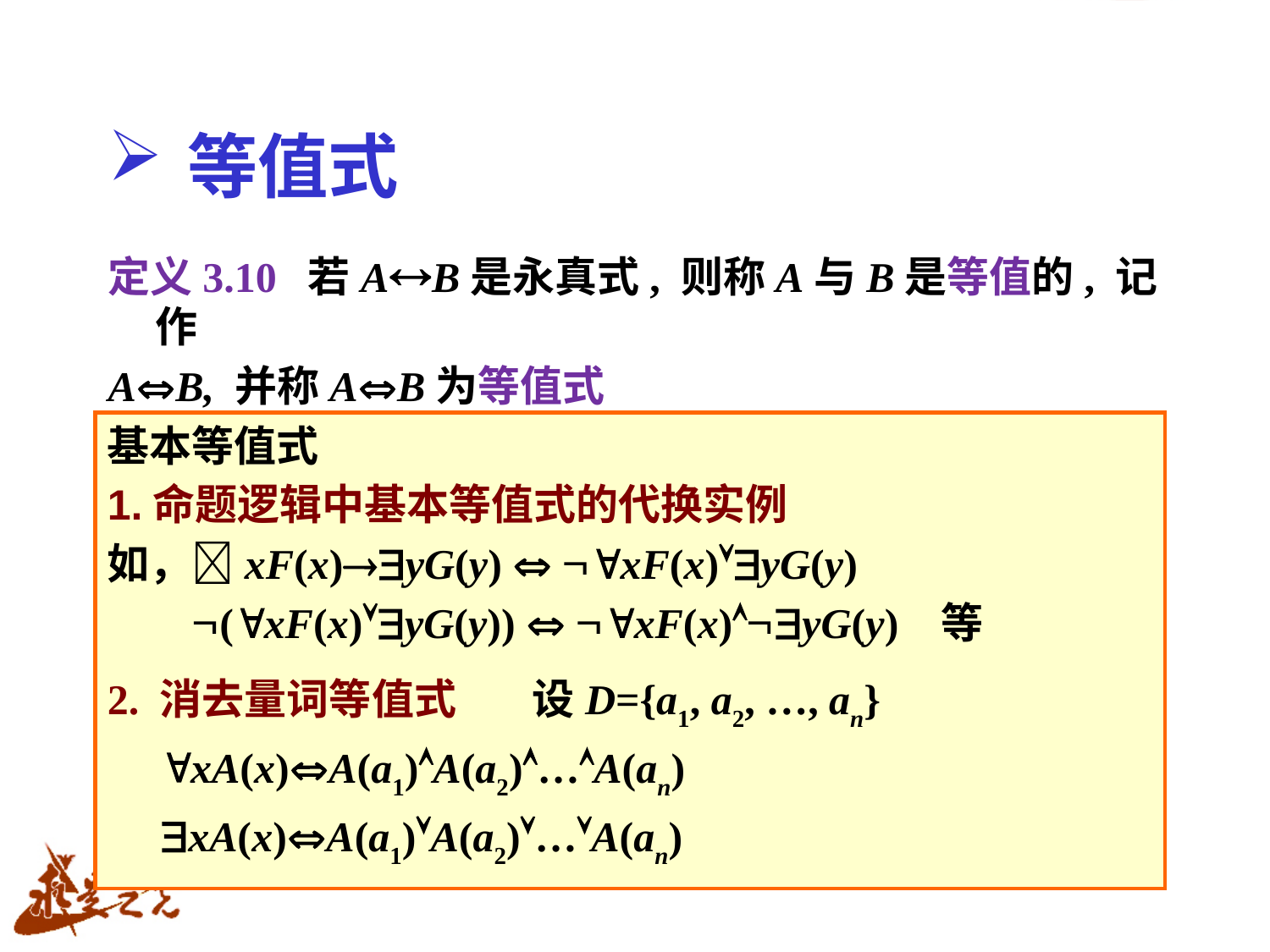

# 等值式
定义3.10  若A↔B是永真式, 则称A与B是等值的, 记作
A⇔B, 并称A⇔B为等值式

基本等值式
1.命题逻辑中基本等值式的代换实例
如，∀xF(x)→∃yG(y) ⇔ ¬∀xF(x)∨∃yG(y)
        ¬(∀xF(x)∨∃yG(y)) ⇔ ¬∀xF(x)∧¬∃yG(y)   等
2. 消去量词等值式        设D={a1, a2, …, an}
     ∀xA(x)⇔A(a1)∧A(a2)∧…∧A(an)
     ∃xA(x)⇔A(a1)∨A(a2)∨…∨A(an)
28